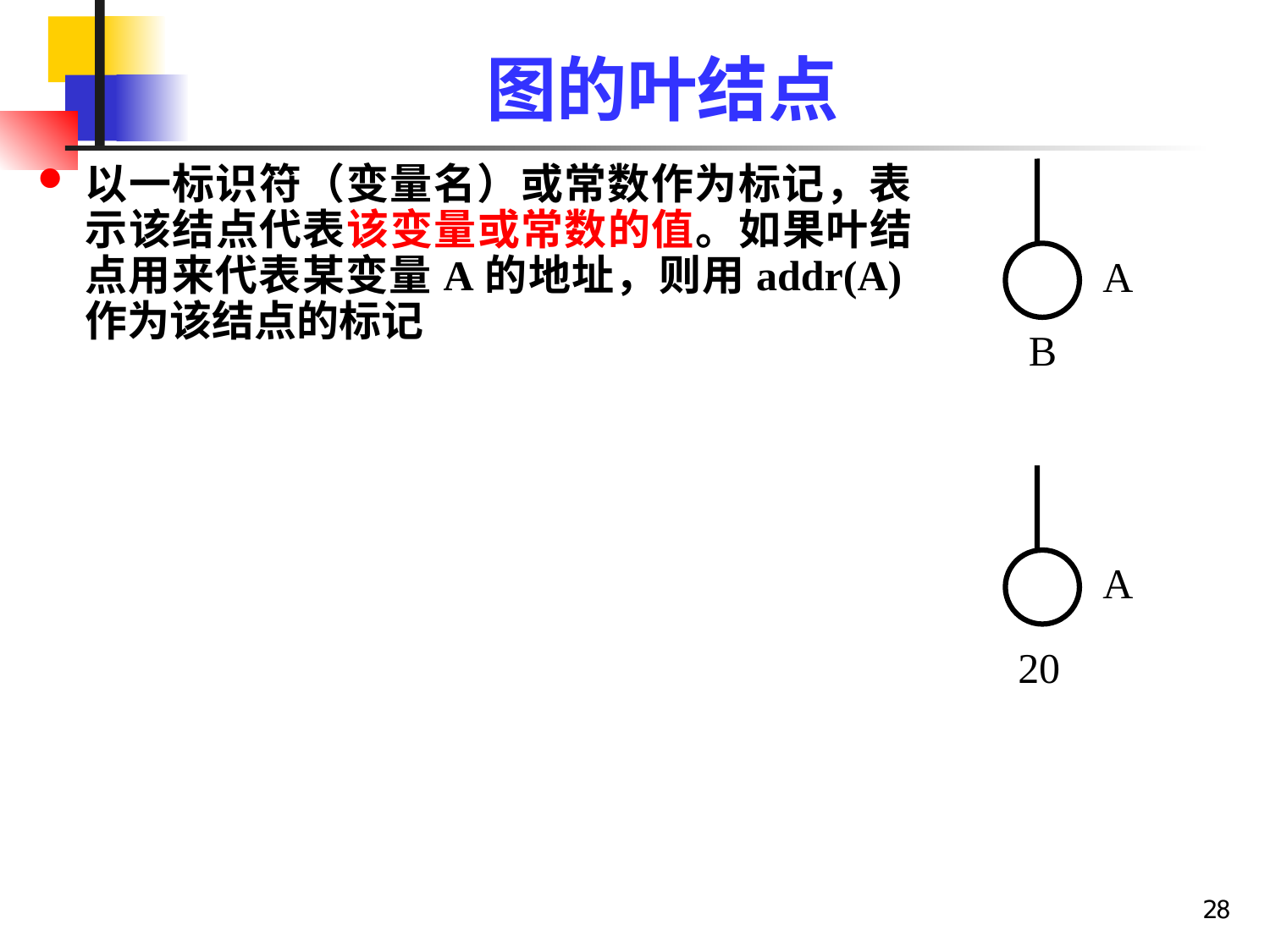

# 图的叶结点
以一标识符（变量名）或常数作为标记，表示该结点代表该变量或常数的值。如果叶结点用来代表某变量A的地址，则用addr(A)作为该结点的标记

A
B

A
20
28